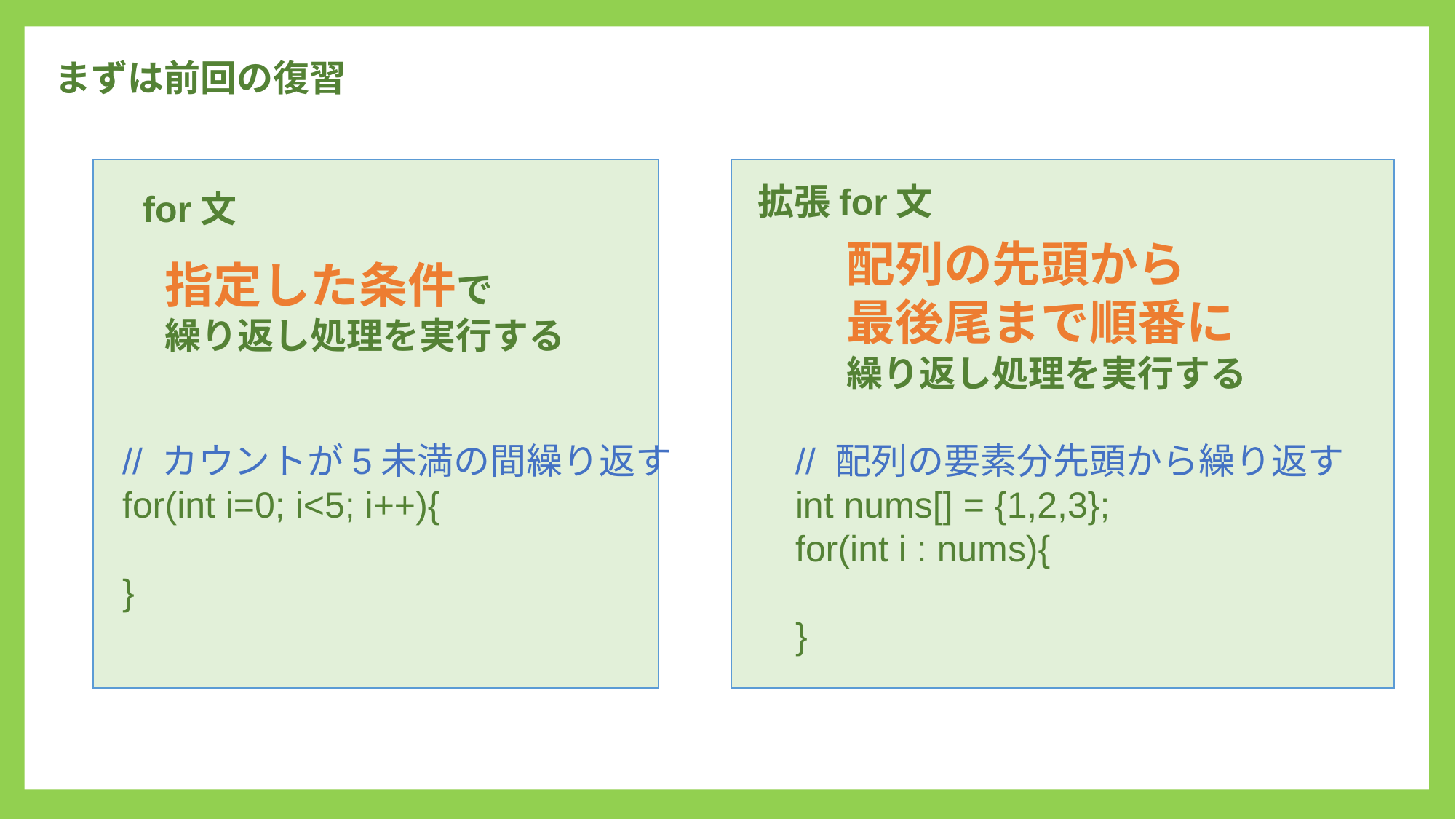

まずは前回の復習

拡張for文
for文
配列の先頭から
最後尾まで順番に
繰り返し処理を実行する
指定した条件で
繰り返し処理を実行する
// カウントが5未満の間繰り返す
for(int i=0; i<5; i++){

}
// 配列の要素分先頭から繰り返す
int nums[] = {1,2,3};
for(int i : nums){

}